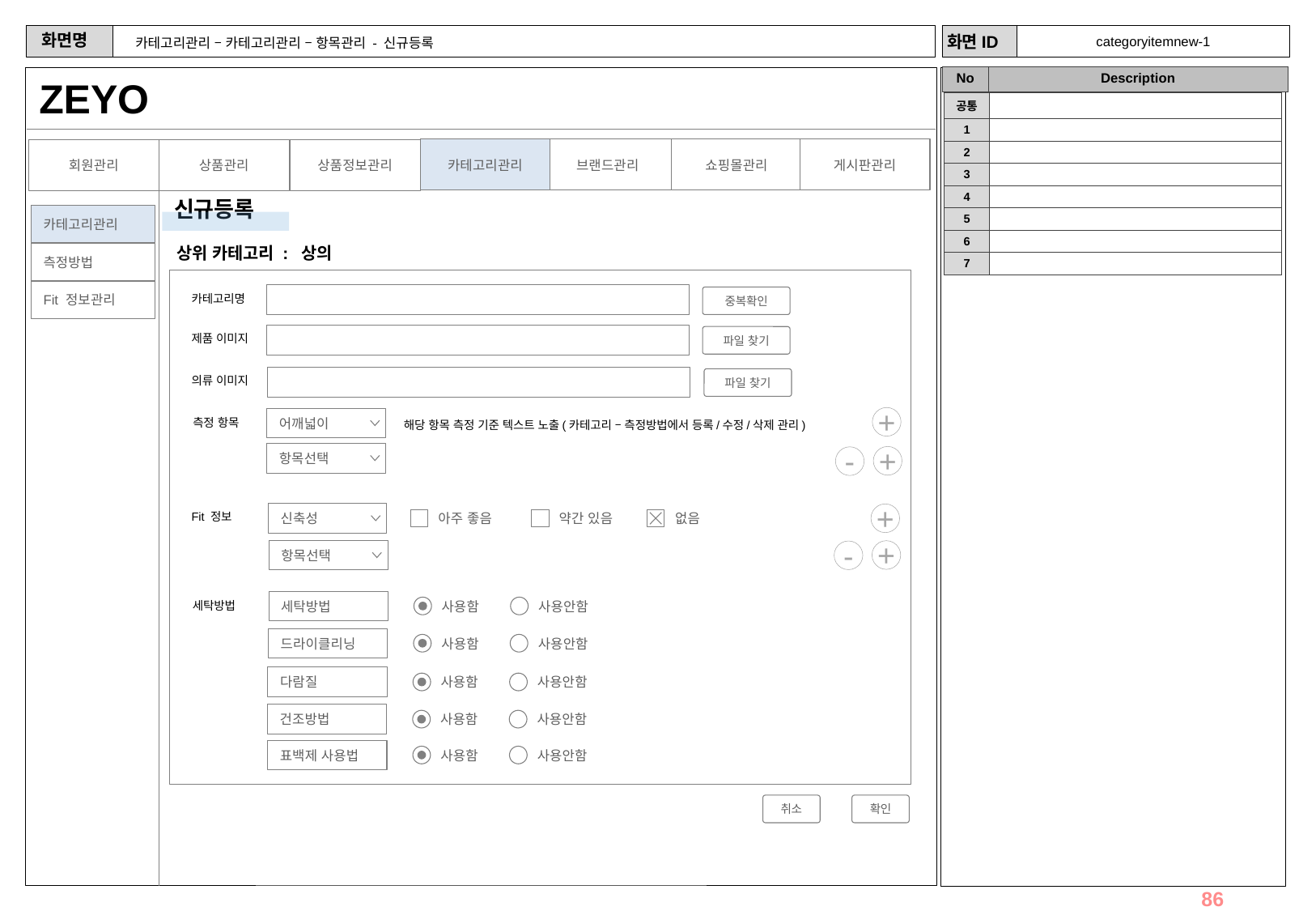

categoryitemnew-1
# 카테고리관리 – 카테고리관리 – 항목관리 - 신규등록
ZEYO
| 공통 |  |
| --- | --- |
| 1 |  |
| 2 |  |
| 3 |  |
| 4 |  |
| 5 |  |
| 6 |  |
| 7 |  |
카테고리관리
브랜드관리
쇼핑몰관리
게시판관리
회원관리
상품관리
상품정보관리
신규등록

카테고리관리
상위 카테고리 :  상의
측정방법

Fit 정보관리

카테고리명
중복확인

제품 이미지
파일 찾기

의류 이미지
파일 찾기
+

어깨넓이

측정 항목
해당 항목 측정 기준 텍스트 노출(카테고리 – 측정방법에서 등록/수정/삭제 관리)
+

-

항목선택

+

신축성

아주 좋음

약간 있음

없음

Fit 정보
+

-

항목선택

세탁방법
세탁방법
사용함

사용안함

드라이클리닝
사용함

사용안함

다람질
사용함

사용안함

건조방법
사용함

사용안함

표백제 사용법
사용함

사용안함

취소
확인
86